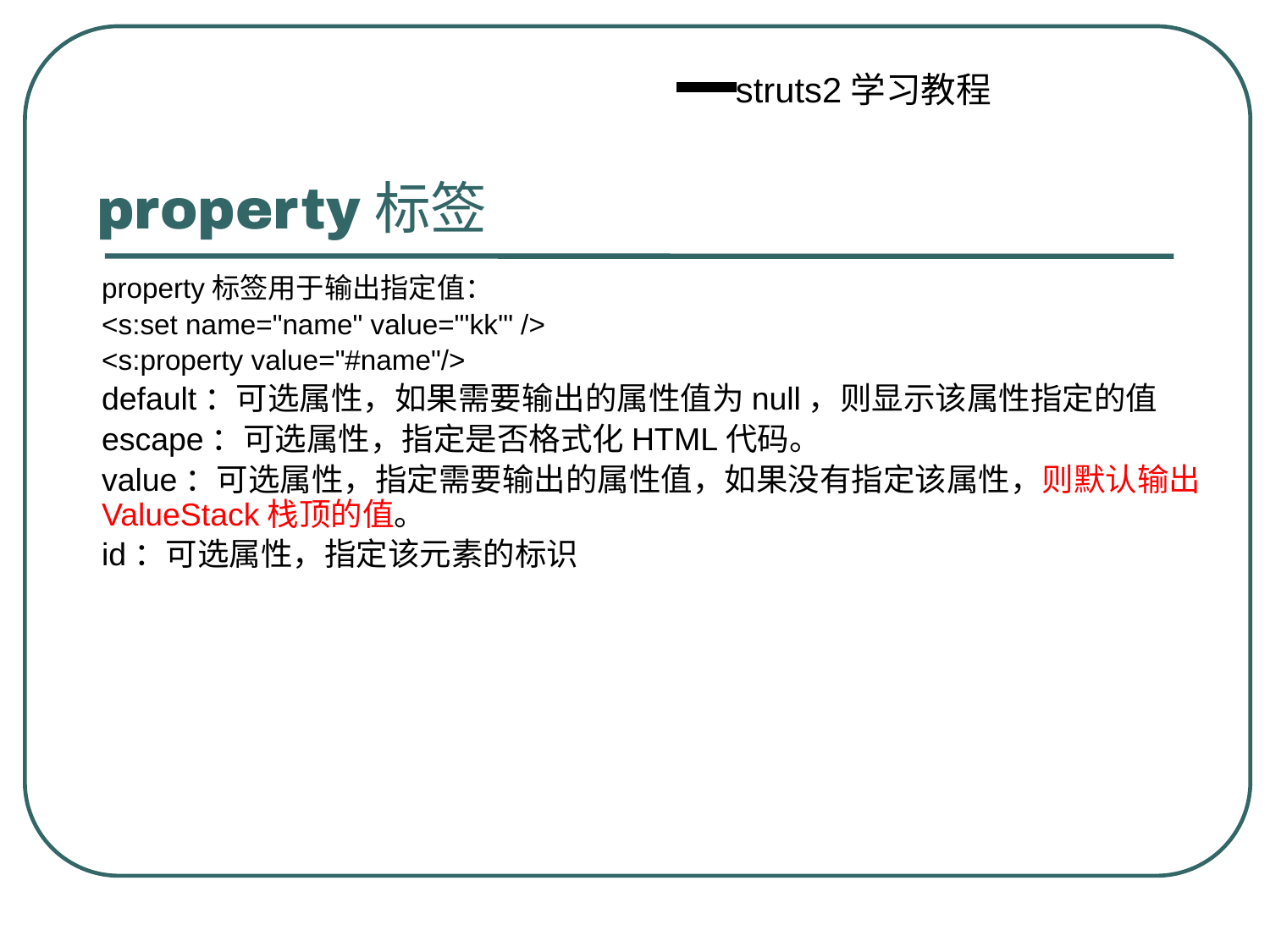

property标签

property标签用于输出指定值：
<s:set name="name" value="'kk'" />
<s:property value="#name"/>
default：可选属性，如果需要输出的属性值为null，则显示该属性指定的值
escape：可选属性，指定是否格式化HTML代码。
value：可选属性，指定需要输出的属性值，如果没有指定该属性，则默认输出ValueStack栈顶的值。
id：可选属性，指定该元素的标识